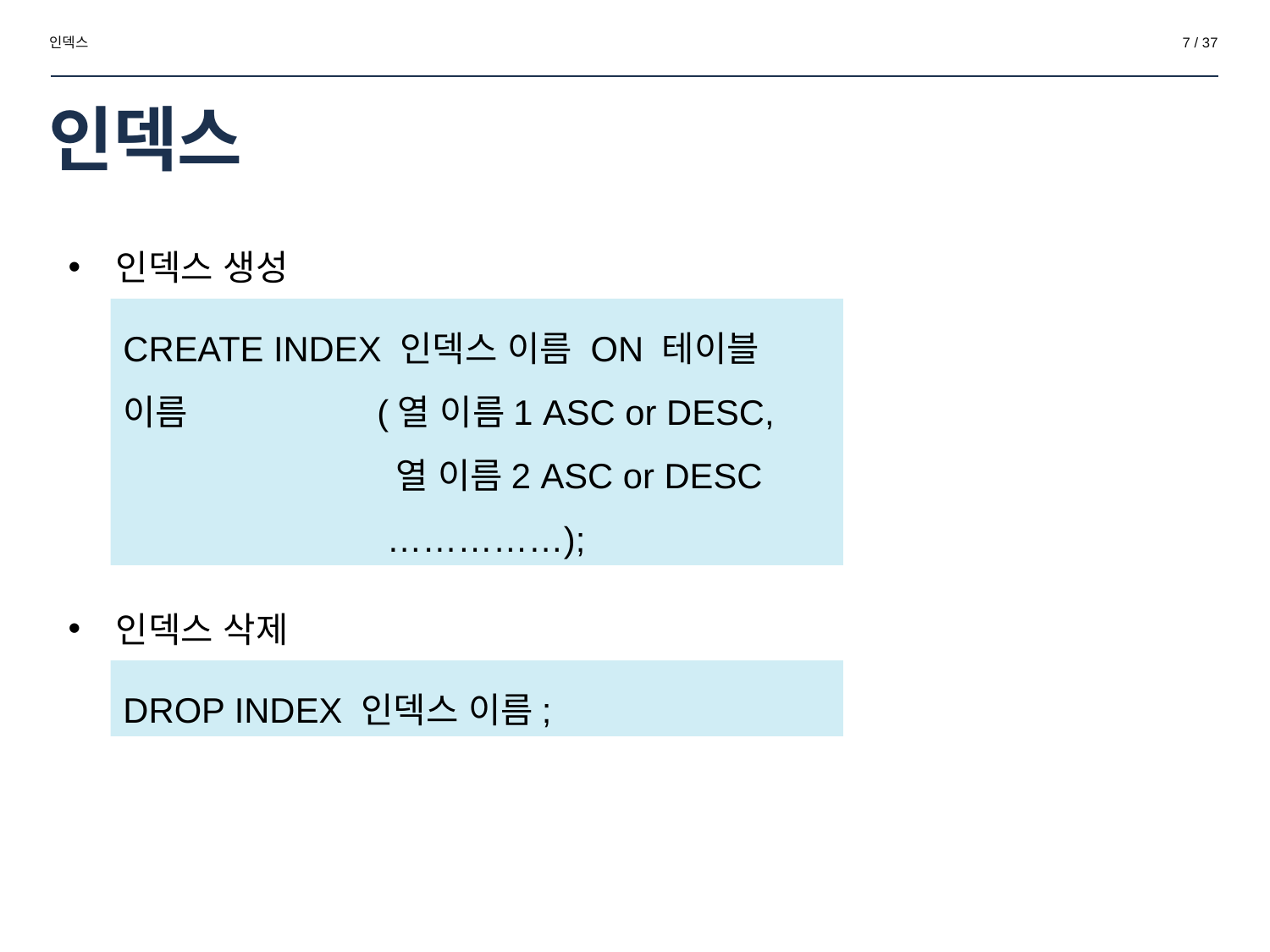

인덱스
7 / 37
# 인덱스
인덱스 생성
CREATE INDEX 인덱스 이름 ON 테이블 이름		(열 이름1 ASC or DESC,
 		 열 이름2 ASC or DESC
 		 ……………);
인덱스 삭제
DROP INDEX 인덱스 이름;